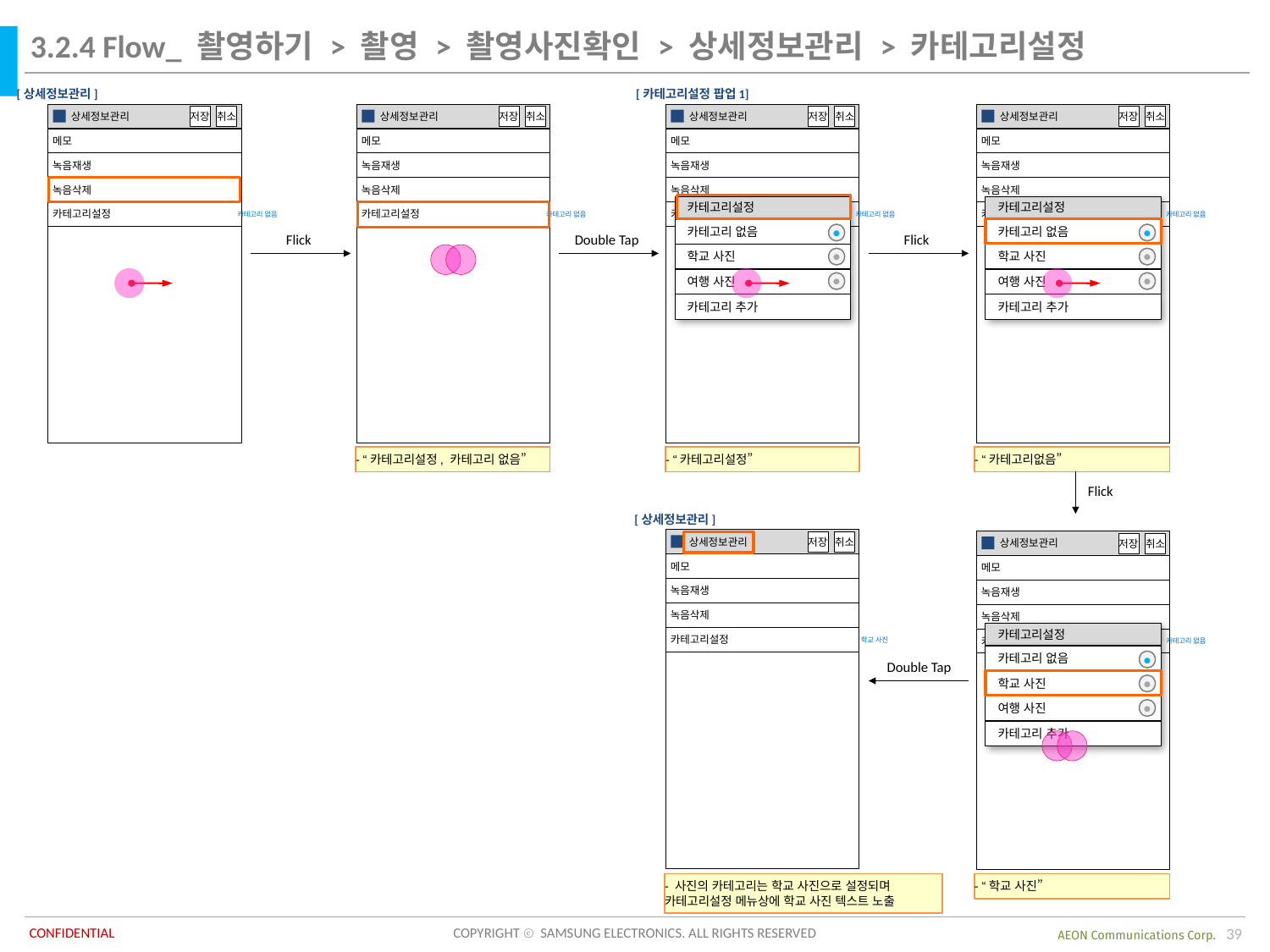

3.2.4 Flow_ 촬영하기 > 촬영 > 촬영사진확인 > 상세정보관리 > 카테고리설정
[상세정보관리]
[카테고리설정 팝업1]

         상세정보관리

저장
취소
메모
녹음재생
녹음삭제
카테고리설정
카테고리 없음

         상세정보관리

저장
취소
메모
녹음재생
녹음삭제
카테고리설정
카테고리 없음

         상세정보관리

저장
취소
메모
녹음재생
녹음삭제
카테고리설정
카테고리 없음

         상세정보관리

저장
취소
메모
녹음재생
녹음삭제
카테고리설정
카테고리 없음

카테고리설정
카테고리 없음
학교 사진
여행 사진
카테고리 추가
카테고리설정
카테고리 없음
학교 사진
여행 사진
카테고리 추가

Flick
Double Tap
Flick
●
●

●
●

●
●
- “카테고리설정, 카테고리 없음”
- “카테고리설정”
- “카테고리없음”
Flick
[상세정보관리]

         상세정보관리

저장
취소
메모
녹음재생
녹음삭제
카테고리설정
학교 사진

         상세정보관리

저장
취소
메모
녹음재생
녹음삭제
카테고리설정
카테고리 없음

카테고리설정
카테고리 없음
학교 사진
여행 사진
카테고리 추가
●
Double Tap

●
●

- 사진의 카테고리는 학교 사진으로 설정되며 카테고리설정 메뉴상에 학교 사진 텍스트 노출
- “학교 사진”
39